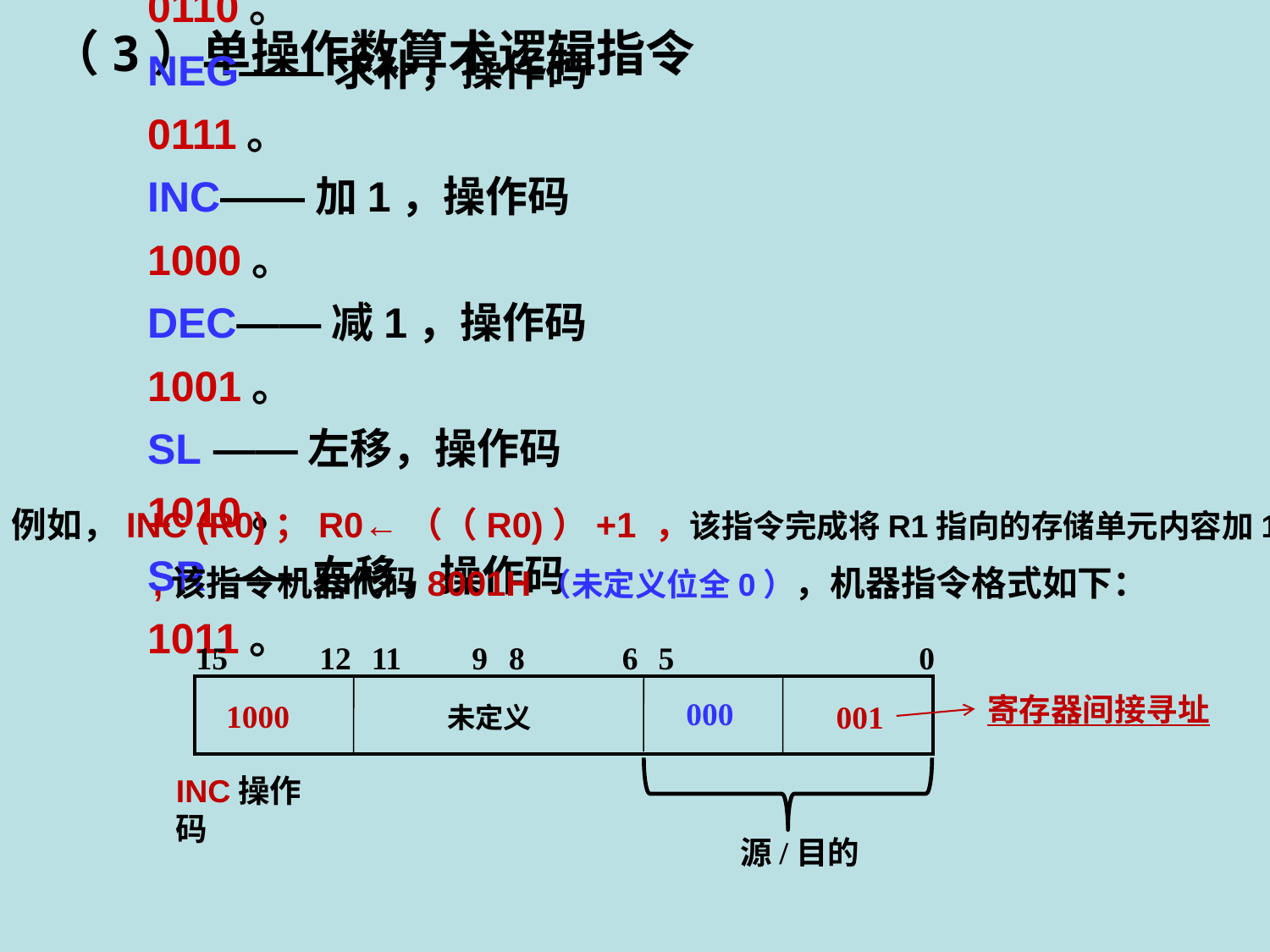

（3）单操作数算术逻辑指令
COM——求反，操作码0110。
NEG——求补，操作码0111。
INC——加1，操作码1000。
DEC——减1，操作码1001。
SL ——左移，操作码1010。
SR ——右移，操作码1011。
例如，INC (R0)；R0←（（R0)）+1 ，该指令完成将R1指向的存储单元内容加1。
,该指令机器代码8001H（未定义位全0），机器指令格式如下：
15
  12
11
  9
8
  6
  5
  0

1000

寄存器间接寻址
000
001
未定义
INC操作码
源/目的